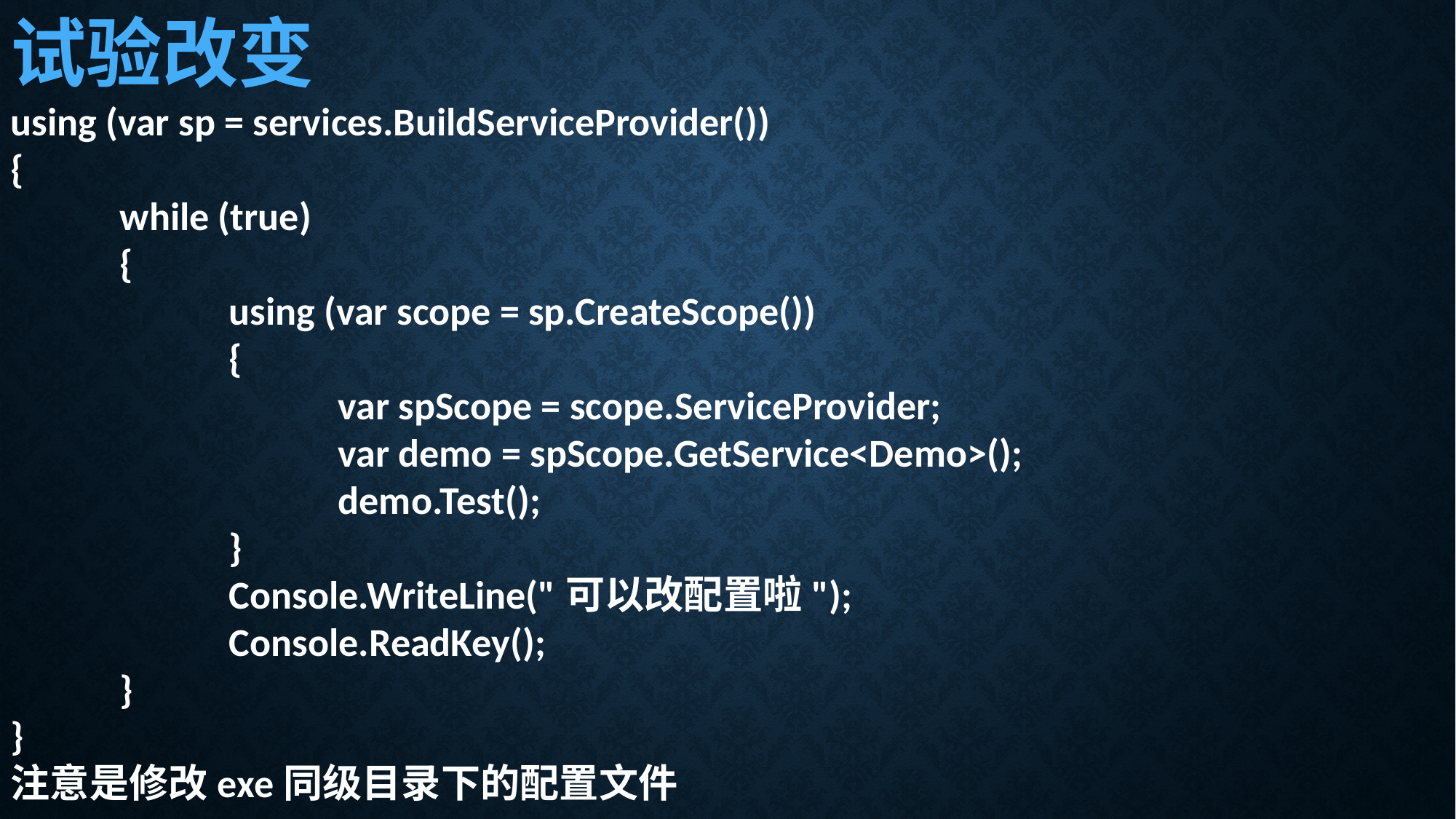

试验改变
using (var sp = services.BuildServiceProvider())
{
	while (true)
	{
		using (var scope = sp.CreateScope())
		{
			var spScope = scope.ServiceProvider;
			var demo = spScope.GetService<Demo>();
			demo.Test();
		}
		Console.WriteLine("可以改配置啦");
		Console.ReadKey();
	}
}
注意是修改exe同级目录下的配置文件